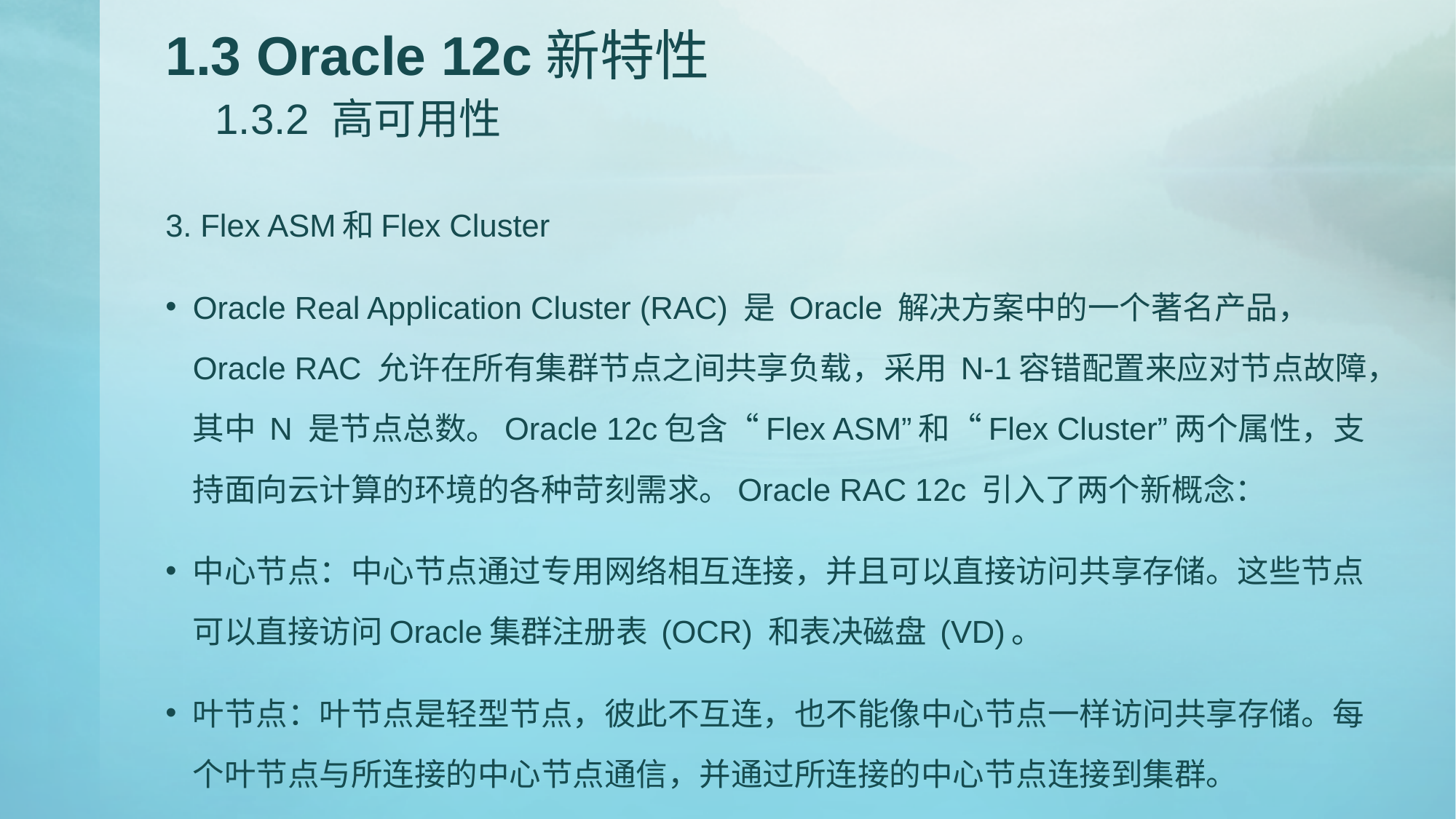

# 1.3 Oracle 12c新特性 1.3.2 高可用性
3. Flex ASM和Flex Cluster
Oracle Real Application Cluster (RAC) 是 Oracle 解决方案中的一个著名产品， Oracle RAC 允许在所有集群节点之间共享负载，采用 N-1容错配置来应对节点故障，其中 N 是节点总数。Oracle 12c包含“Flex ASM”和“Flex Cluster”两个属性，支持面向云计算的环境的各种苛刻需求。Oracle RAC 12c 引入了两个新概念：
中心节点：中心节点通过专用网络相互连接，并且可以直接访问共享存储。这些节点可以直接访问Oracle集群注册表 (OCR) 和表决磁盘 (VD)。
叶节点：叶节点是轻型节点，彼此不互连，也不能像中心节点一样访问共享存储。每个叶节点与所连接的中心节点通信，并通过所连接的中心节点连接到集群。